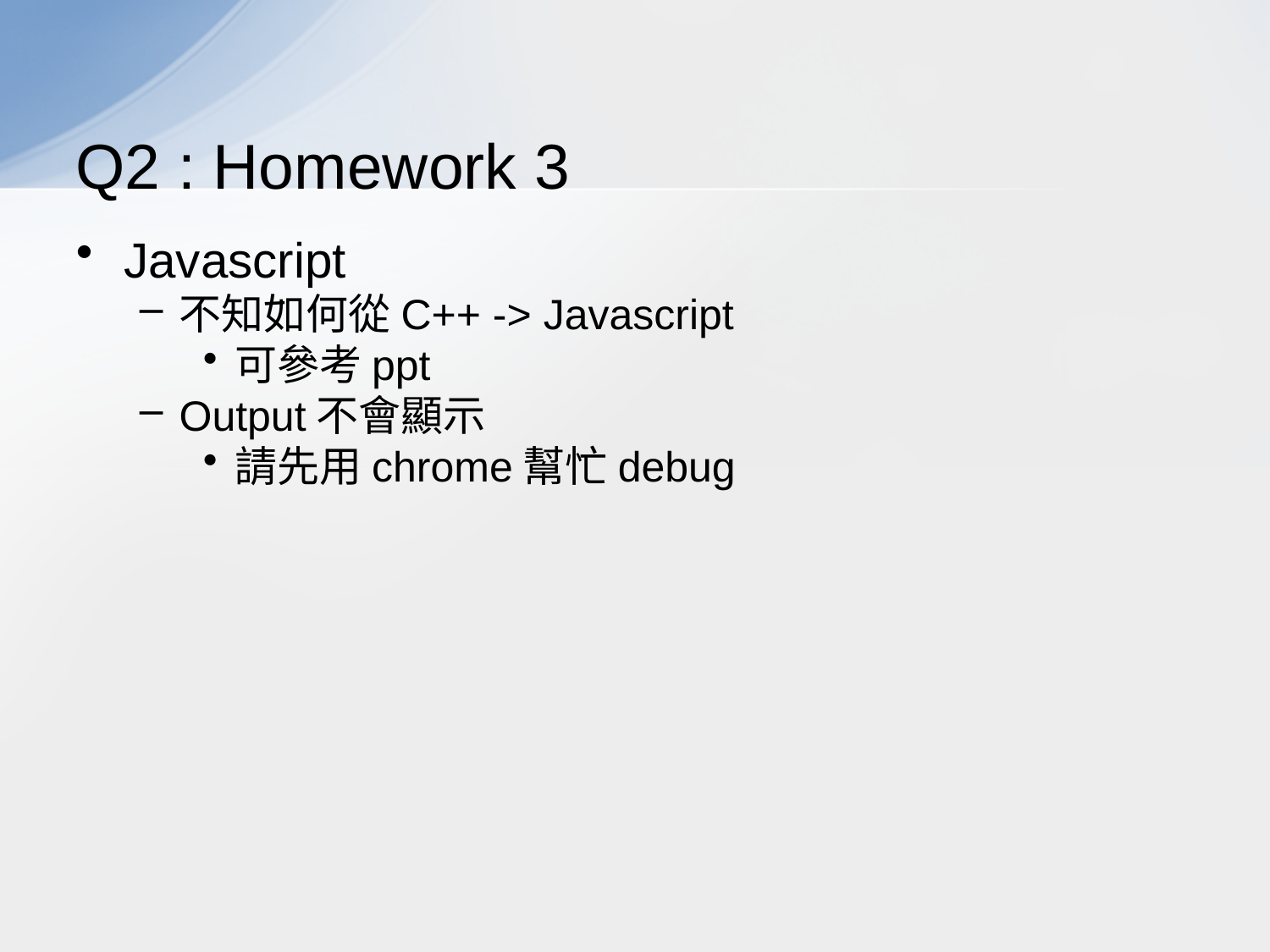

# Q2 : Homework 3
Javascript
不知如何從C++ -> Javascript
可參考ppt
Output不會顯示
請先用chrome幫忙debug